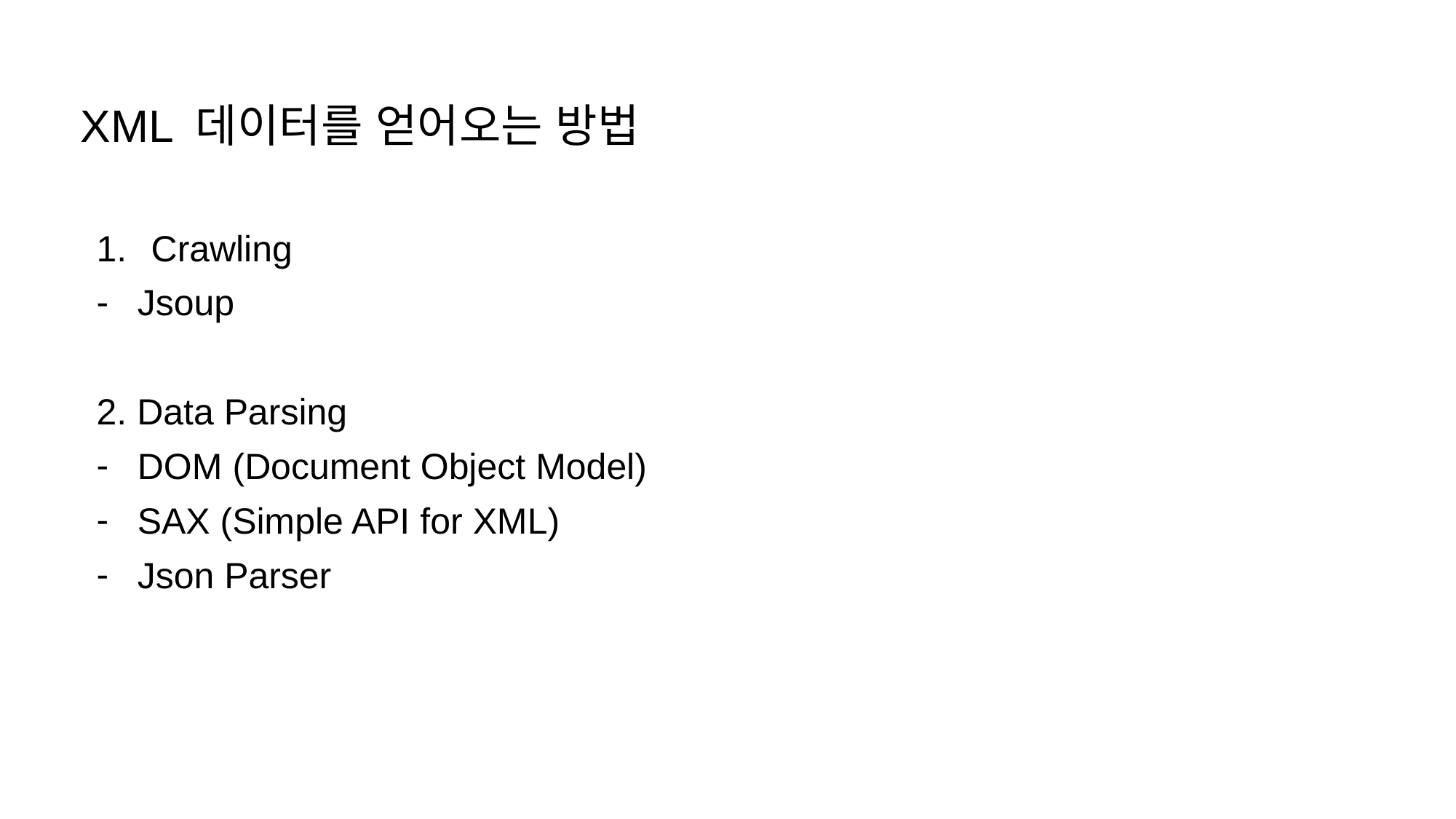

# XML 데이터를 얻어오는 방법
Crawling
Jsoup

2. Data Parsing
DOM (Document Object Model)
SAX (Simple API for XML)
Json Parser